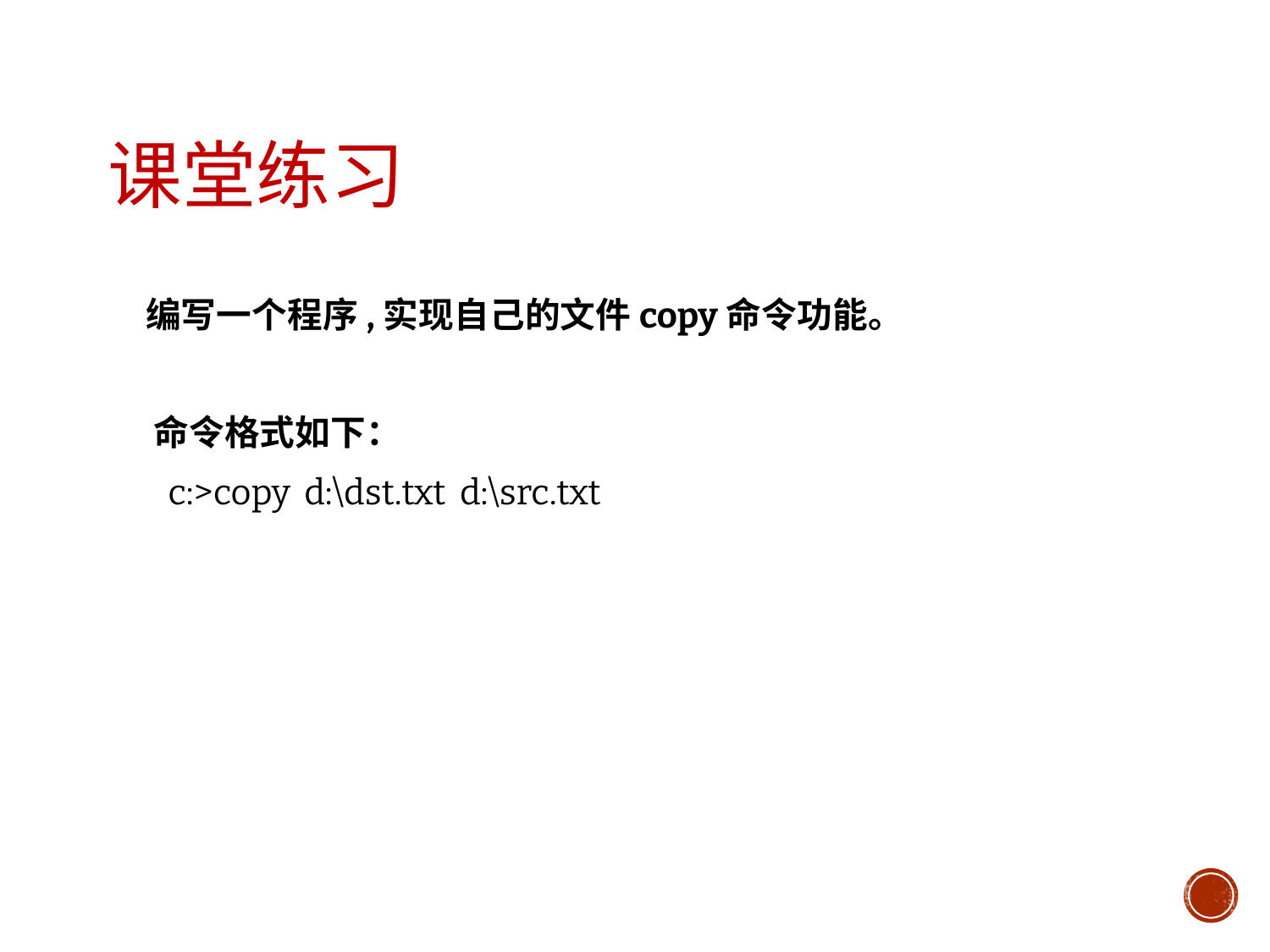

# 课堂练习
    编写一个程序,实现自己的文件copy命令功能。

     命令格式如下：
         c:>copy  d:\dst.txt  d:\src.txt
35